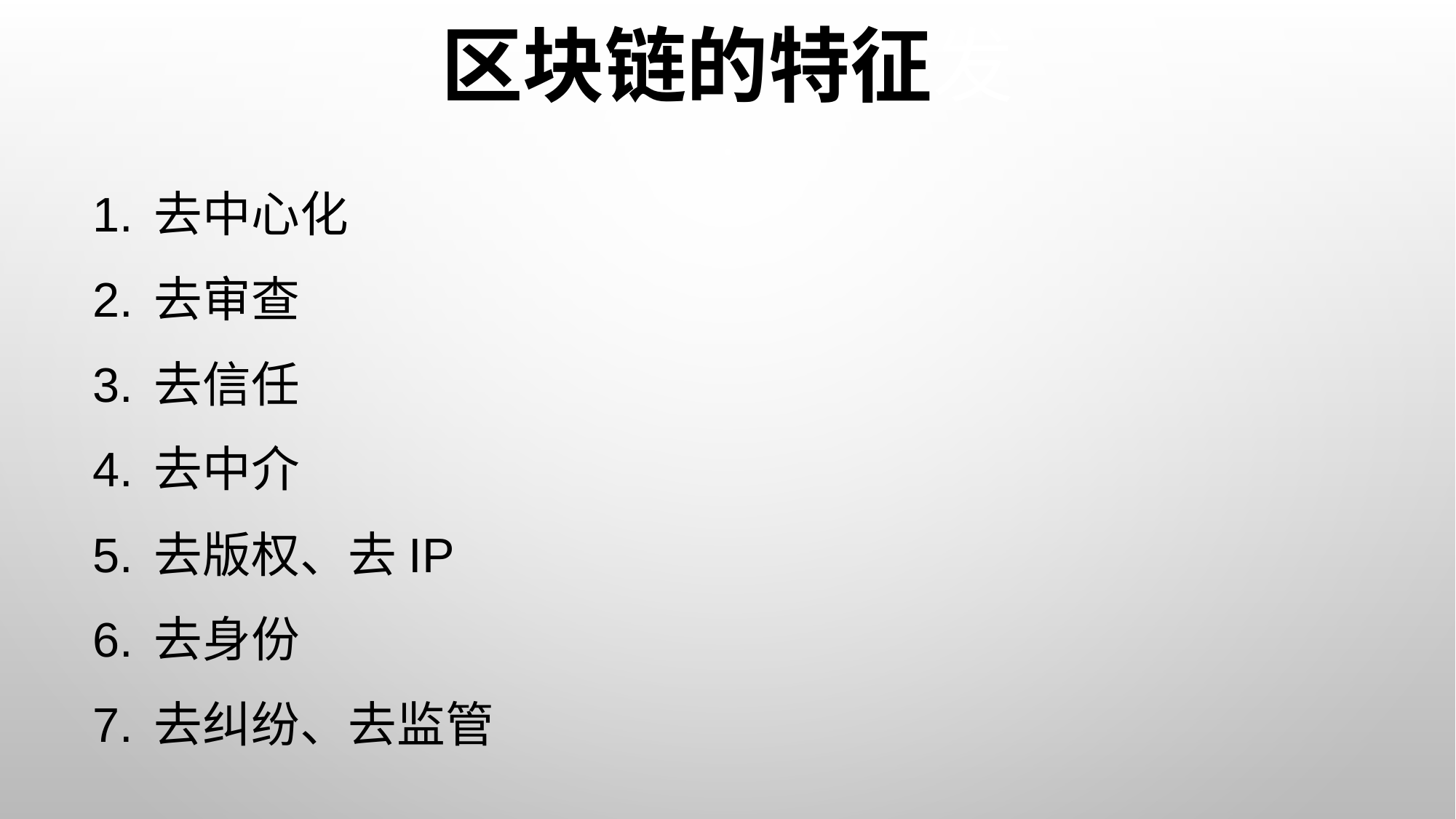

# 区块链的特征发
去中心化
去审查
去信任
去中介
去版权、去IP
去身份
去纠纷、去监管